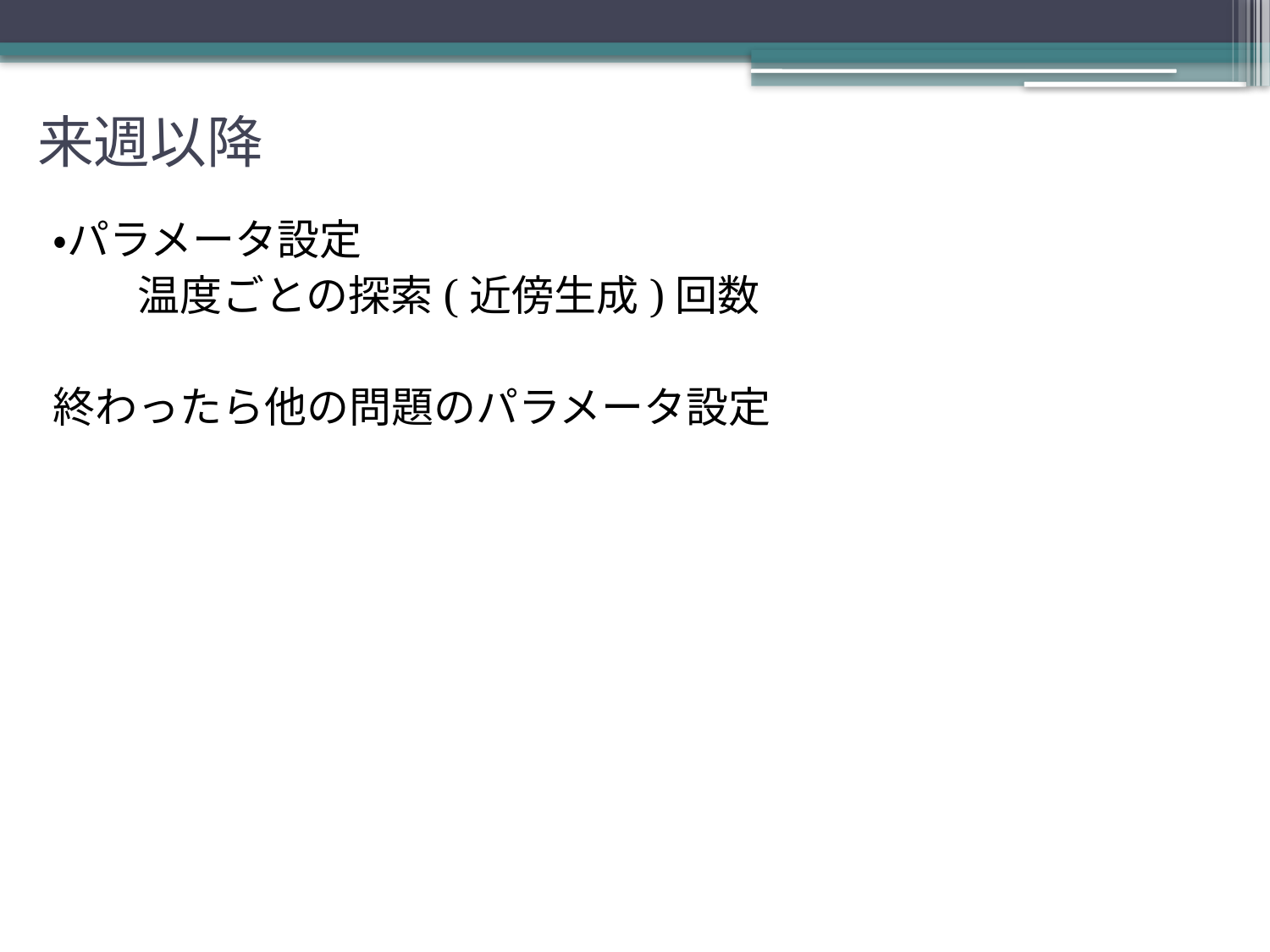

# 来週以降
・パラメータ設定
　　温度ごとの探索(近傍生成)回数

終わったら他の問題のパラメータ設定